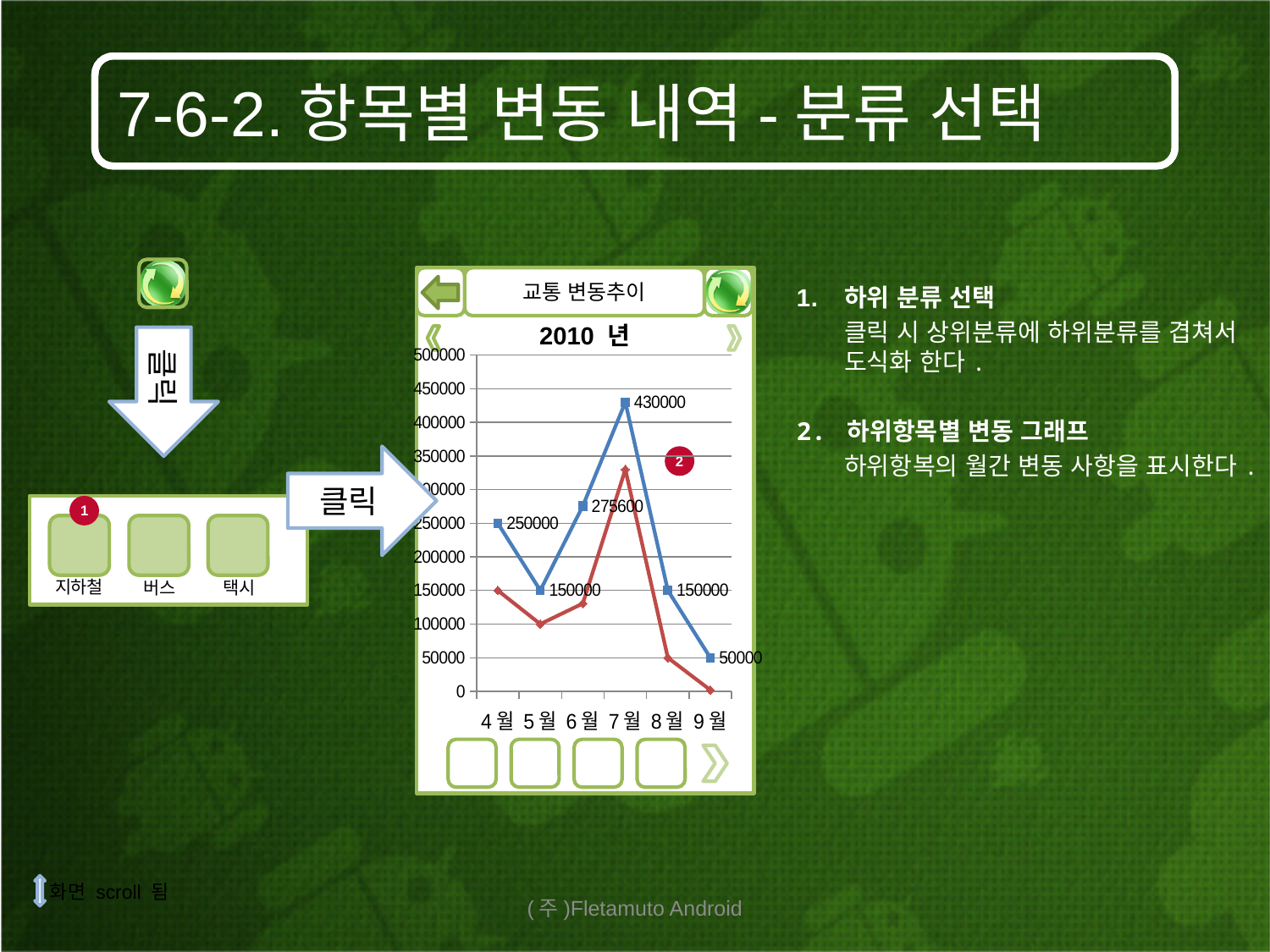

# 7-6-2.항목별 변동 내역-분류 선택

교통 변동추이

하위 분류 선택
	클릭 시 상위분류에 하위분류를 겹쳐서 도식화 한다.

2. 하위항목별 변동 그래프
	하위항복의 월간 변동 사항을 표시한다.

2010 년

클릭

### Chart

| Category | 교통 | 지하철 |
|---|---|---|
| 4월 | 250000.0 | 150000.0 |
| 5월 | 150000.0 | 100000.0 |
| 6월 | 275600.0 | 130600.0 |
| 7월 | 430000.0 | 330000.0 |
| 8월 | 150000.0 | 50000.0 |
| 9월 | 50000.0 | 2000.0 |
클릭
2

1

지하철
택시
버스

화면 scroll 됨

(주)Fletamuto Android